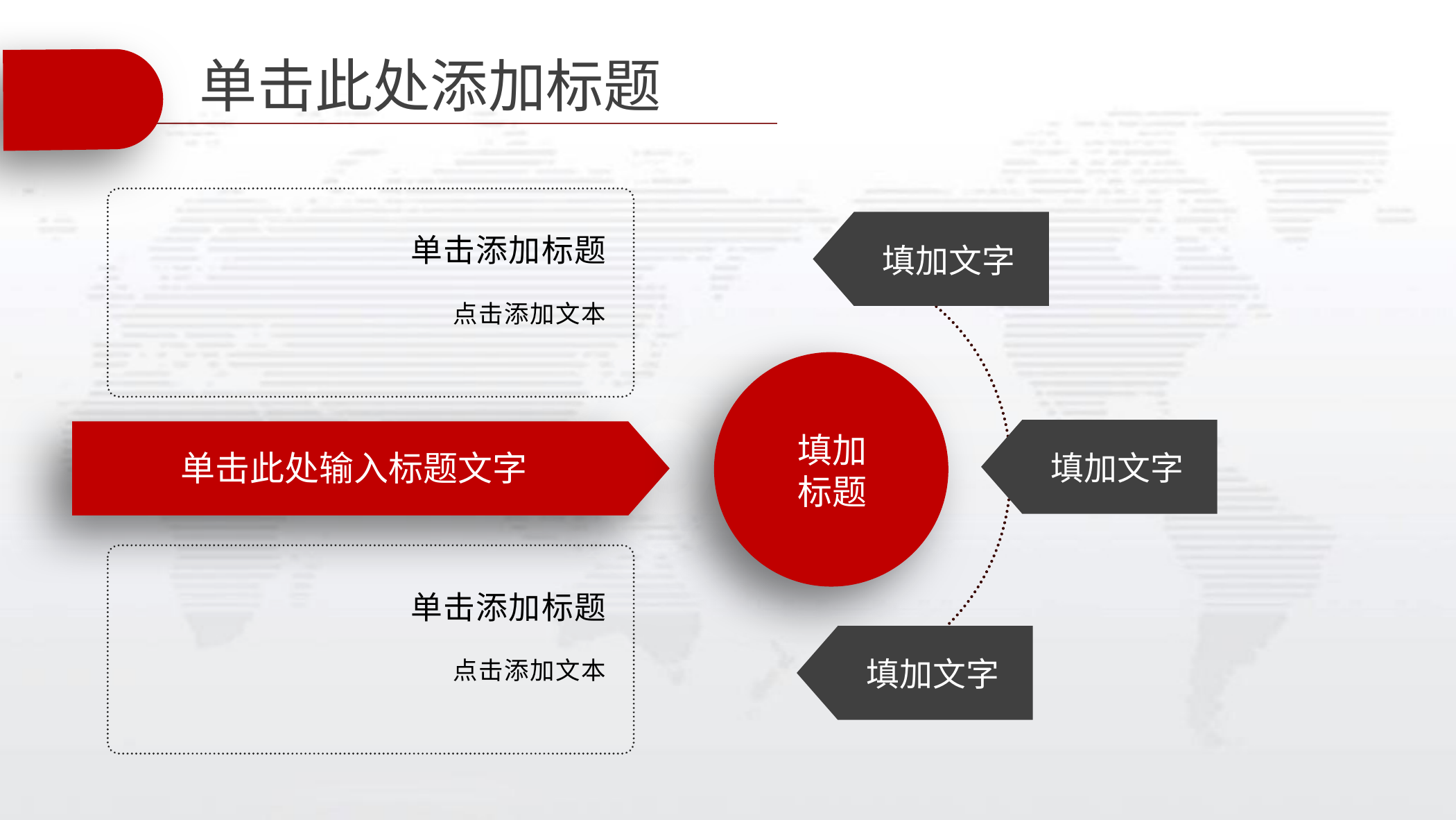

# 单击此处添加标题

单击添加标题

点击添加文本

填加文字

填加
标题

填加文字

单击此处输入标题文字

单击添加标题

点击添加文本

填加文字